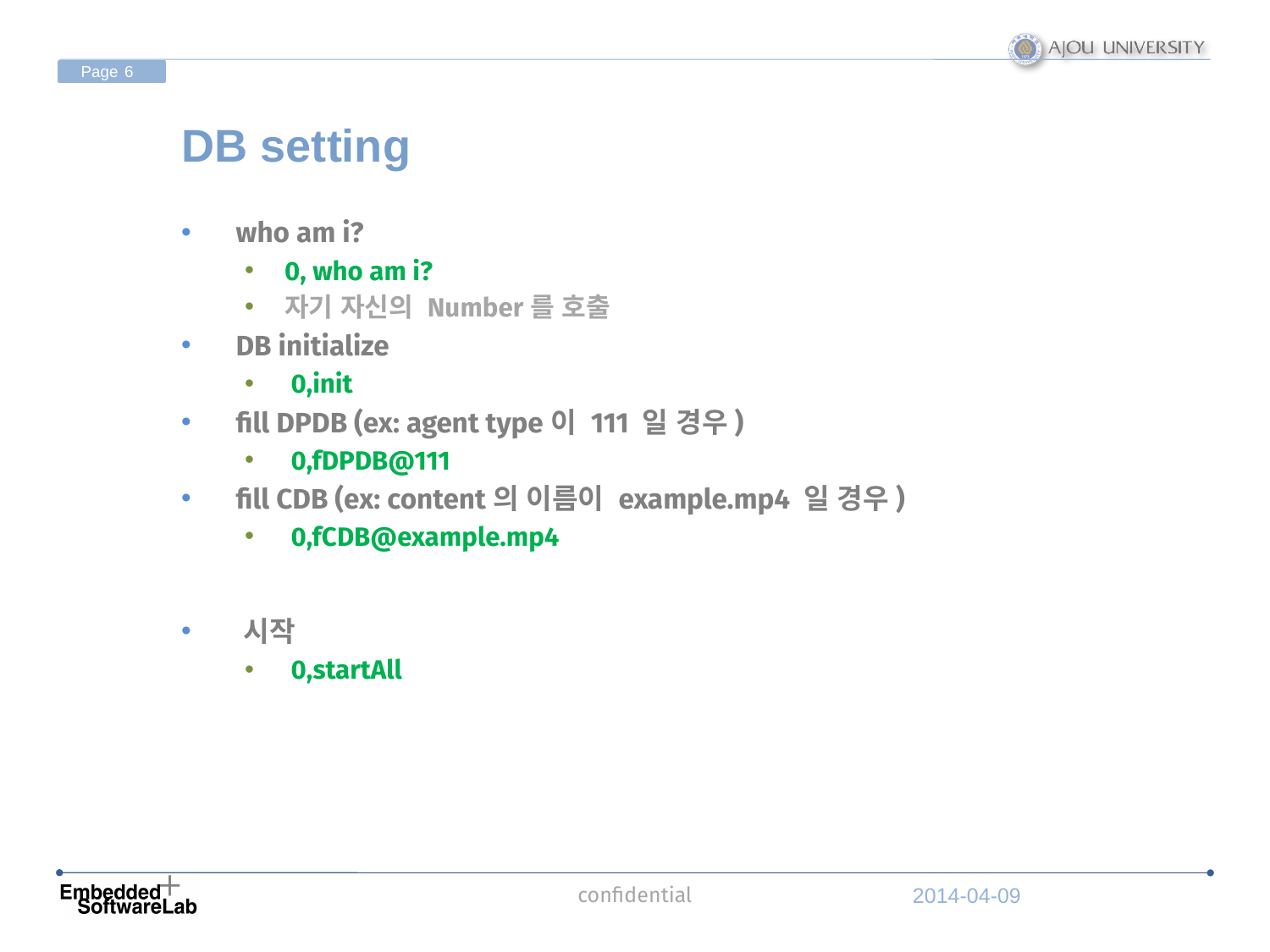

# DB setting
 who am i?
0, who am i?
자기 자신의 Number를 호출
 DB initialize
 0,init
 fill DPDB (ex: agent type이 111 일 경우)
 0,fDPDB@111
 fill CDB (ex: content의 이름이 example.mp4 일 경우)
 0,fCDB@example.mp4

 시작
 0,startAll